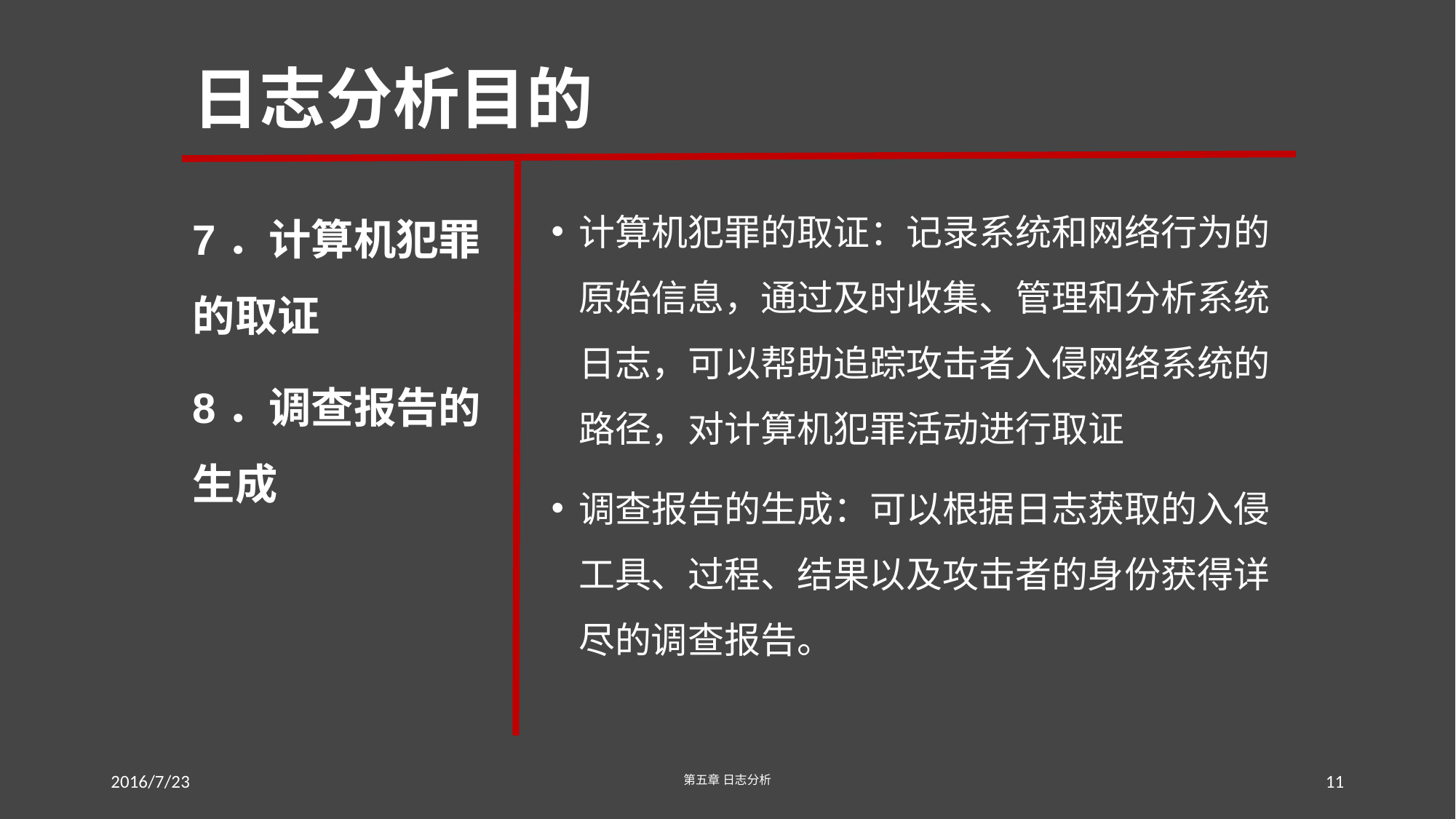

# 日志分析目的
7．计算机犯罪的取证
8．调查报告的生成
计算机犯罪的取证：记录系统和网络行为的原始信息，通过及时收集、管理和分析系统日志，可以帮助追踪攻击者入侵网络系统的路径，对计算机犯罪活动进行取证
调查报告的生成：可以根据日志获取的入侵工具、过程、结果以及攻击者的身份获得详尽的调查报告。
2016/7/23
第五章 日志分析
11